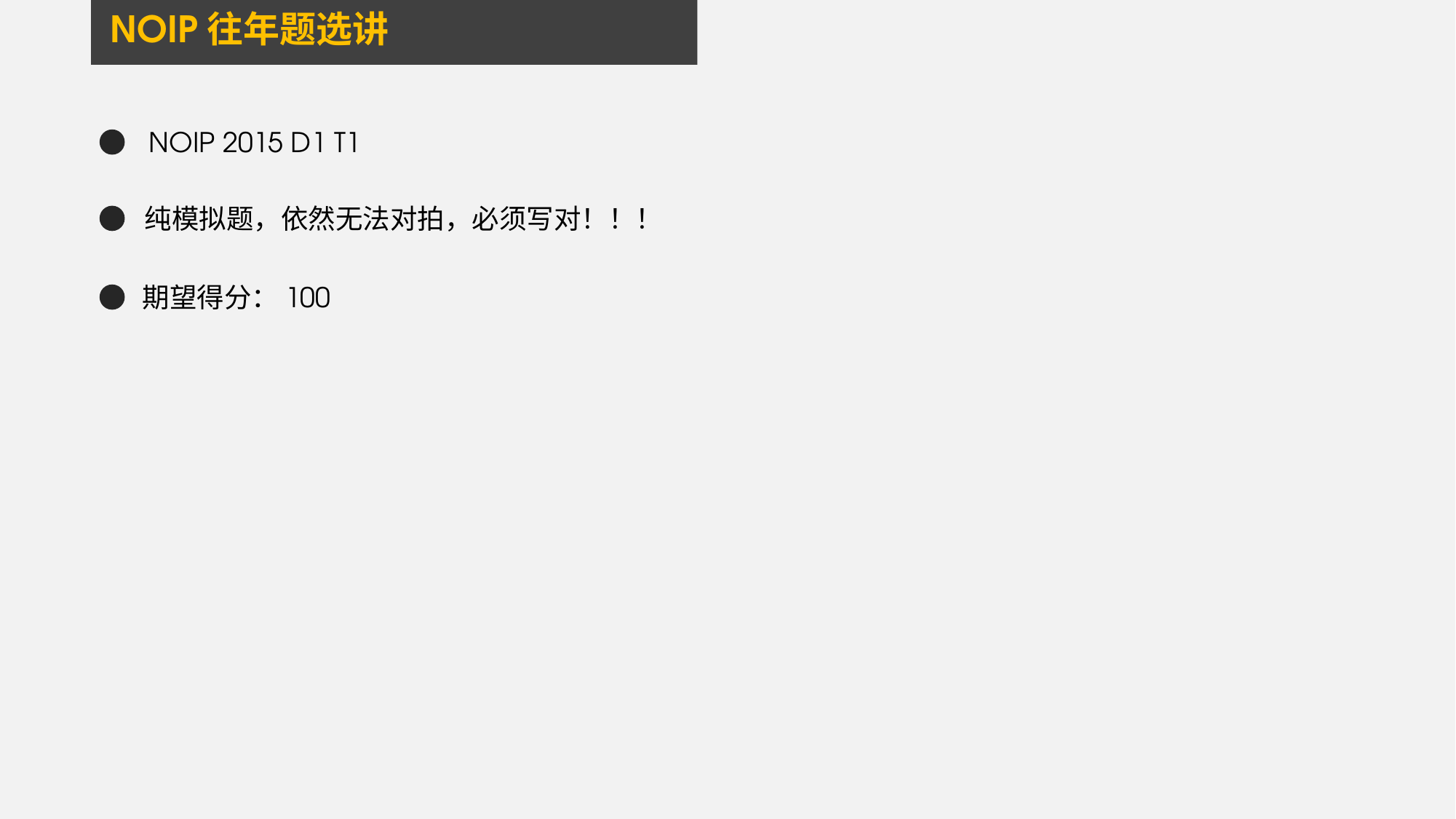

NOIP往年题选讲
NOIP 2015 D1 T1

纯模拟题，依然无法对拍，必须写对！！！

期望得分：100